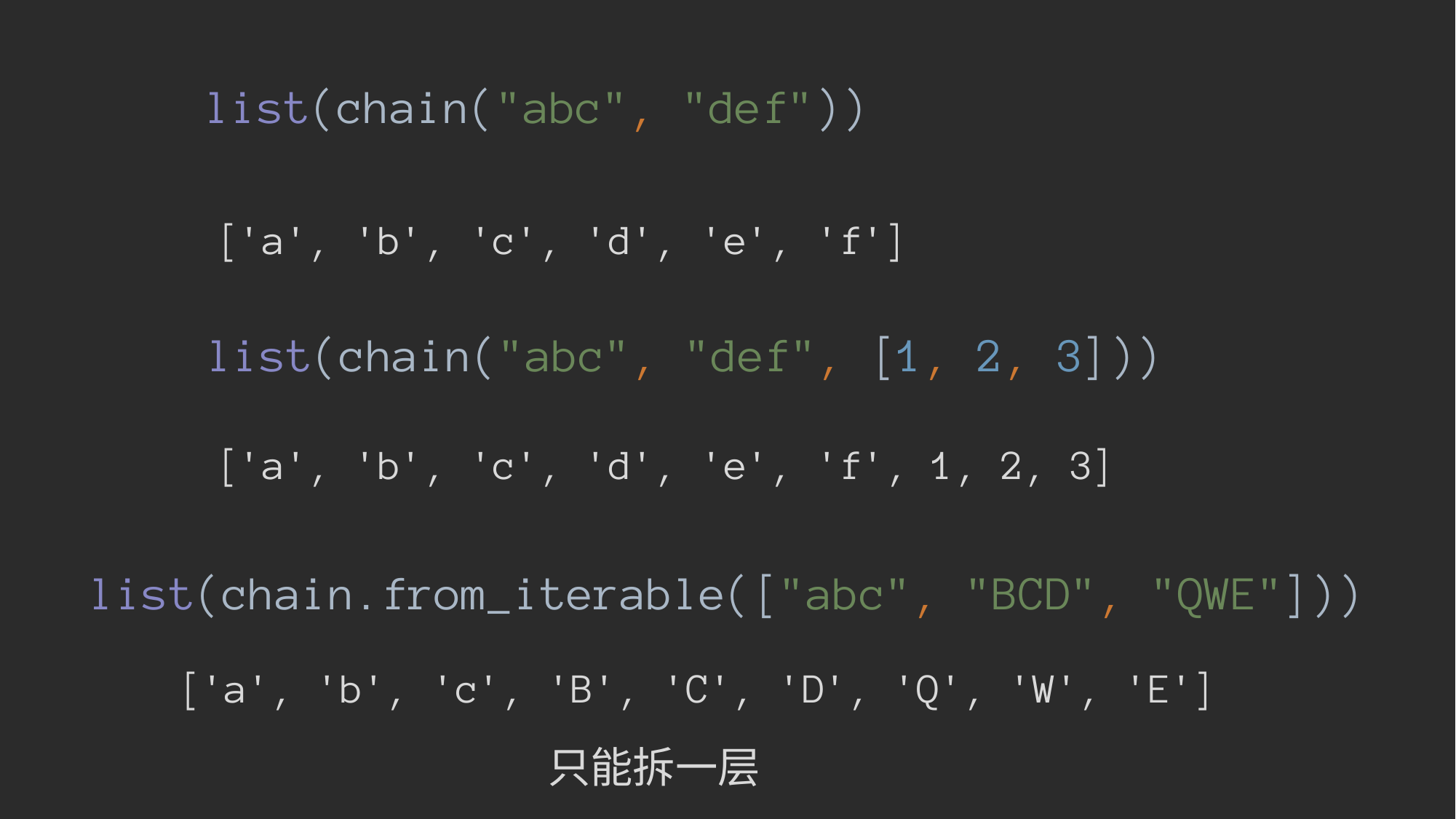

list(chain("abc", "def"))
['a', 'b', 'c', 'd', 'e', 'f']
list(chain("abc", "def", [1, 2, 3]))
['a', 'b', 'c', 'd', 'e', 'f', 1, 2, 3]
list(chain.from_iterable(["abc", "BCD", "QWE"]))
['a', 'b', 'c', 'B', 'C', 'D', 'Q', 'W', 'E']
只能拆一层